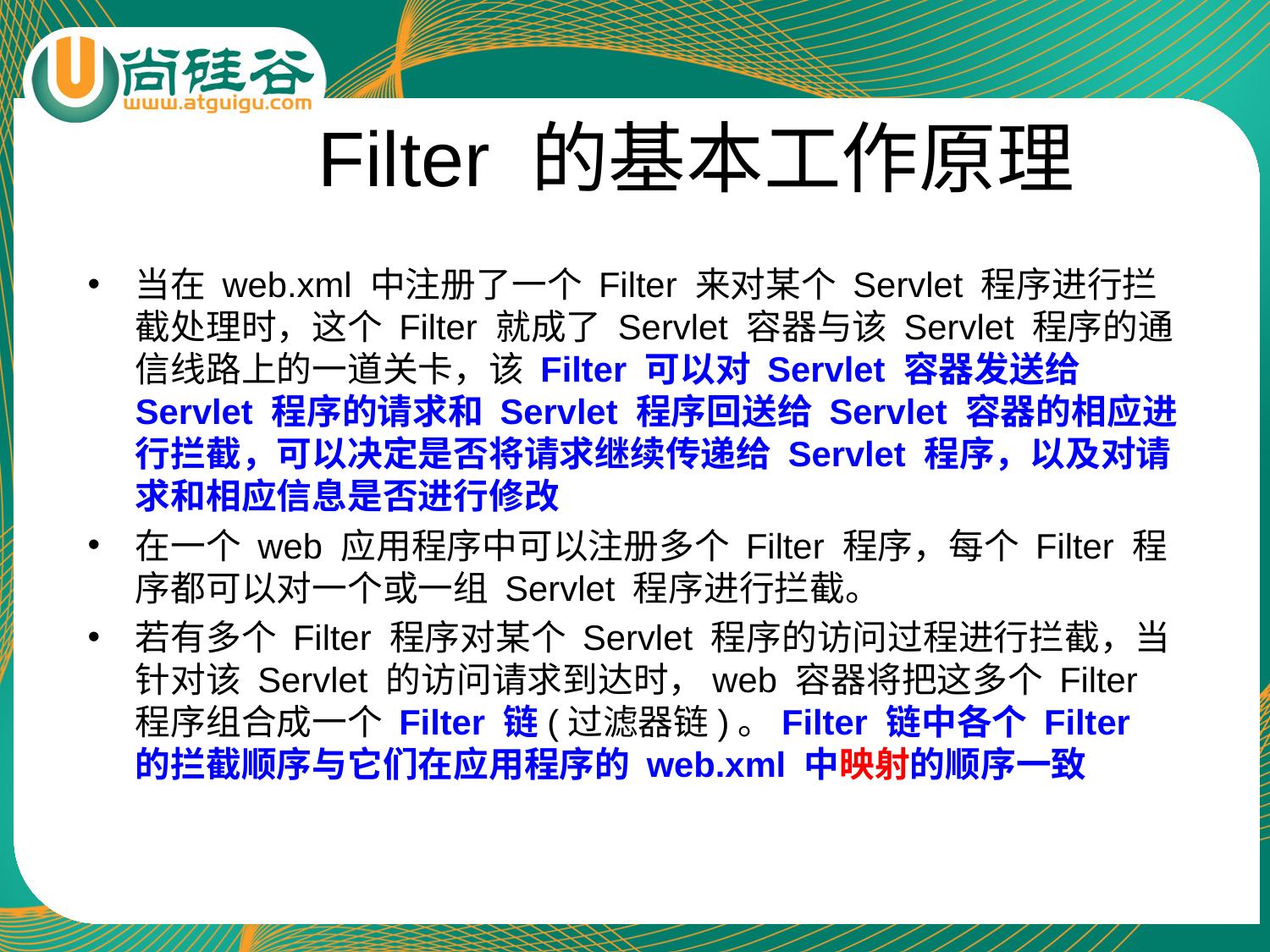

# Filter 的基本工作原理
当在 web.xml 中注册了一个 Filter 来对某个 Servlet 程序进行拦截处理时，这个 Filter 就成了 Servlet 容器与该 Servlet 程序的通信线路上的一道关卡，该 Filter 可以对 Servlet 容器发送给 Servlet 程序的请求和 Servlet 程序回送给 Servlet 容器的相应进行拦截，可以决定是否将请求继续传递给 Servlet 程序，以及对请求和相应信息是否进行修改
在一个 web 应用程序中可以注册多个 Filter 程序，每个 Filter 程序都可以对一个或一组 Servlet 程序进行拦截。
若有多个 Filter 程序对某个 Servlet 程序的访问过程进行拦截，当针对该 Servlet 的访问请求到达时，web 容器将把这多个 Filter 程序组合成一个 Filter 链(过滤器链)。Filter 链中各个 Filter 的拦截顺序与它们在应用程序的 web.xml 中映射的顺序一致